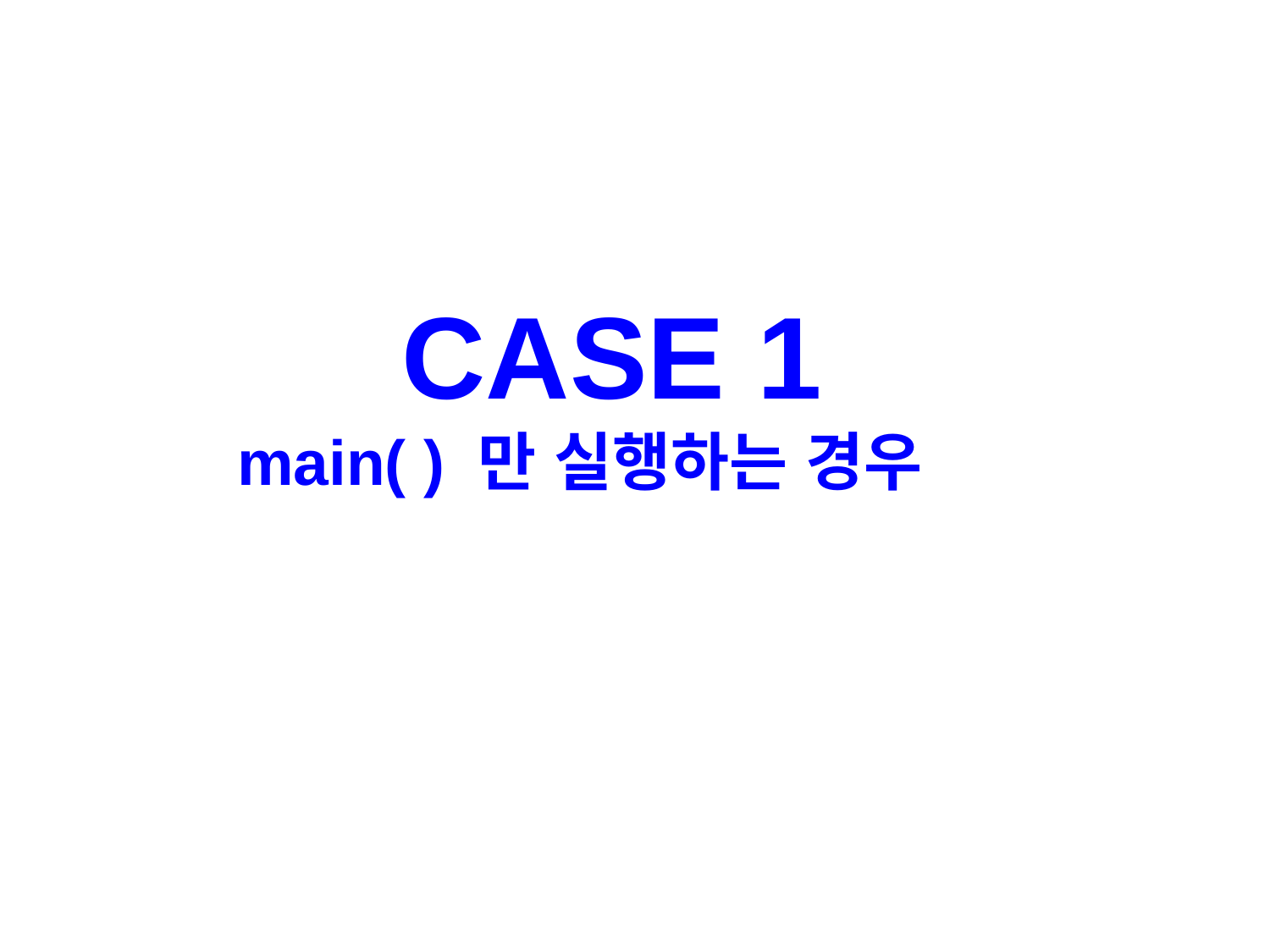

CASE 1
main( ) 만 실행하는 경우